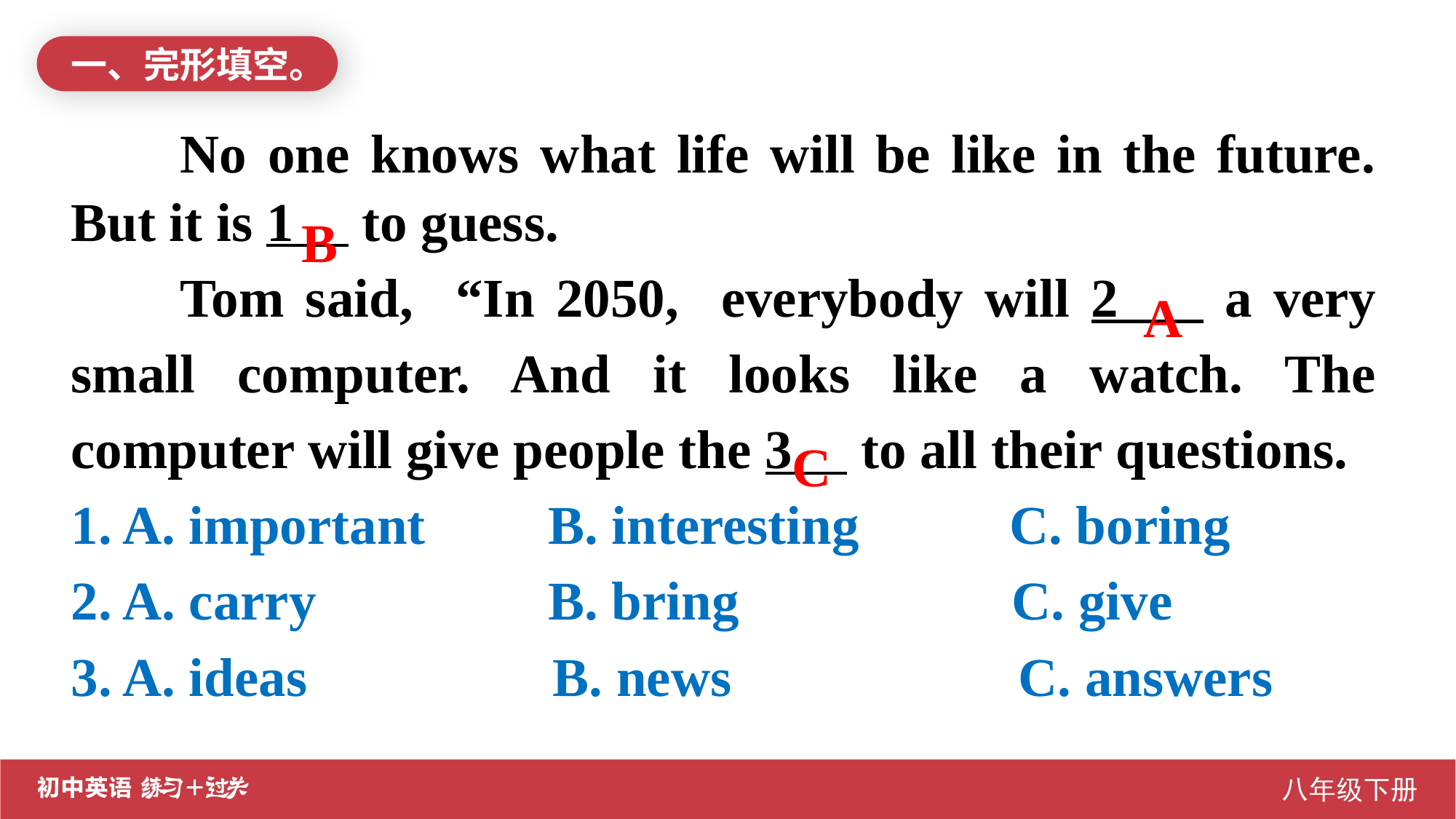

一、完形填空。
No one knows what life will be like in the future. But it is 1     to guess.
Tom said,  “In 2050,  everybody will 2     a very small computer. And it looks like a watch. The computer will give people the 3     to all their questions.
1. A. important         B. interesting           C. boring
2. A. carry                 B. bring                    C. give
3. A. ideas                  B. news                     C. answers

B
A
C